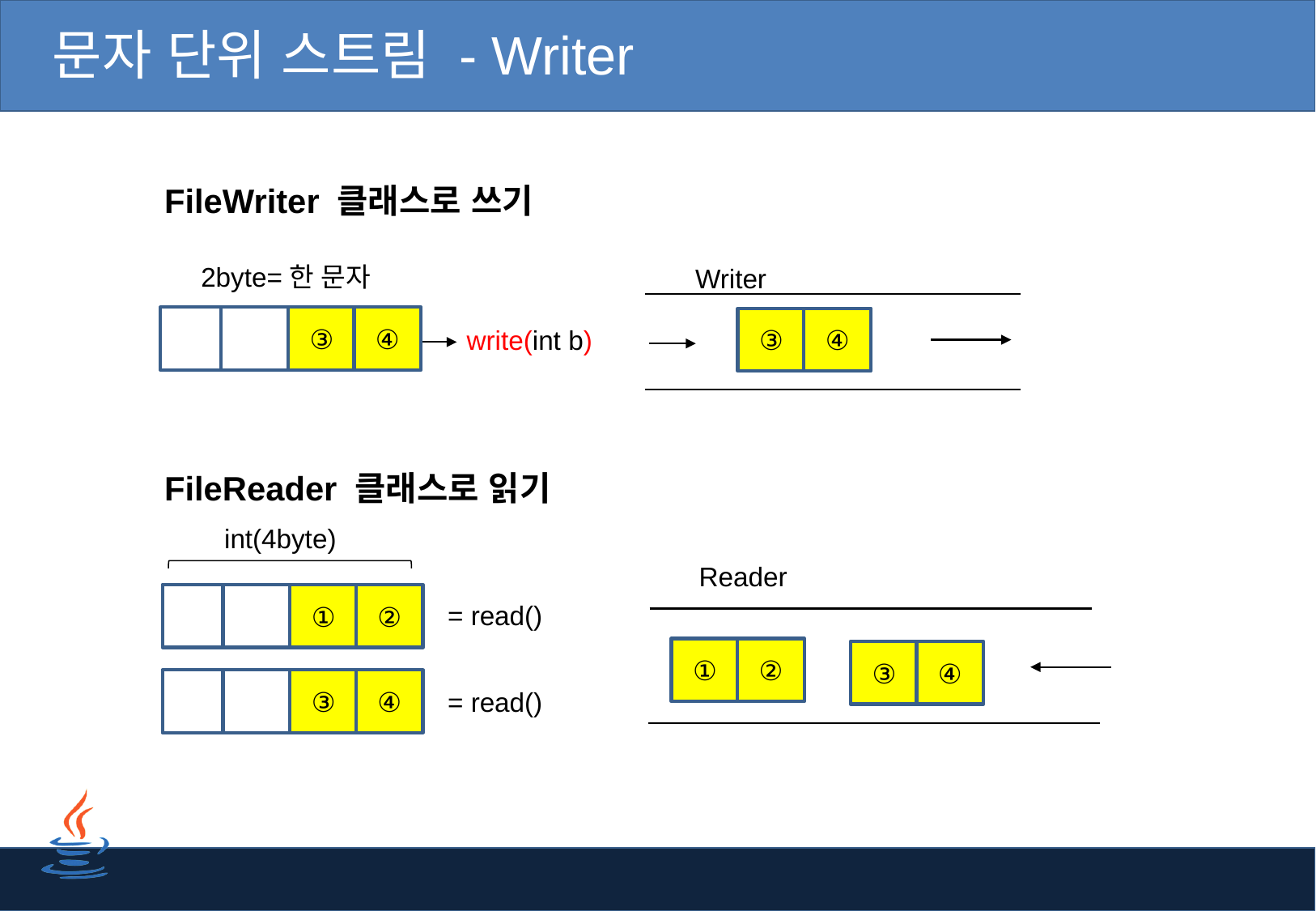

문자 단위 스트림 - Writer
  FileWriter 클래스로 쓰기
2byte=한 문자
Writer
③
④

③
④
write(int b)
  FileReader 클래스로 읽기

int(4byte)
Reader
①
②

= read()
①
②
③
④
③
④

= read()